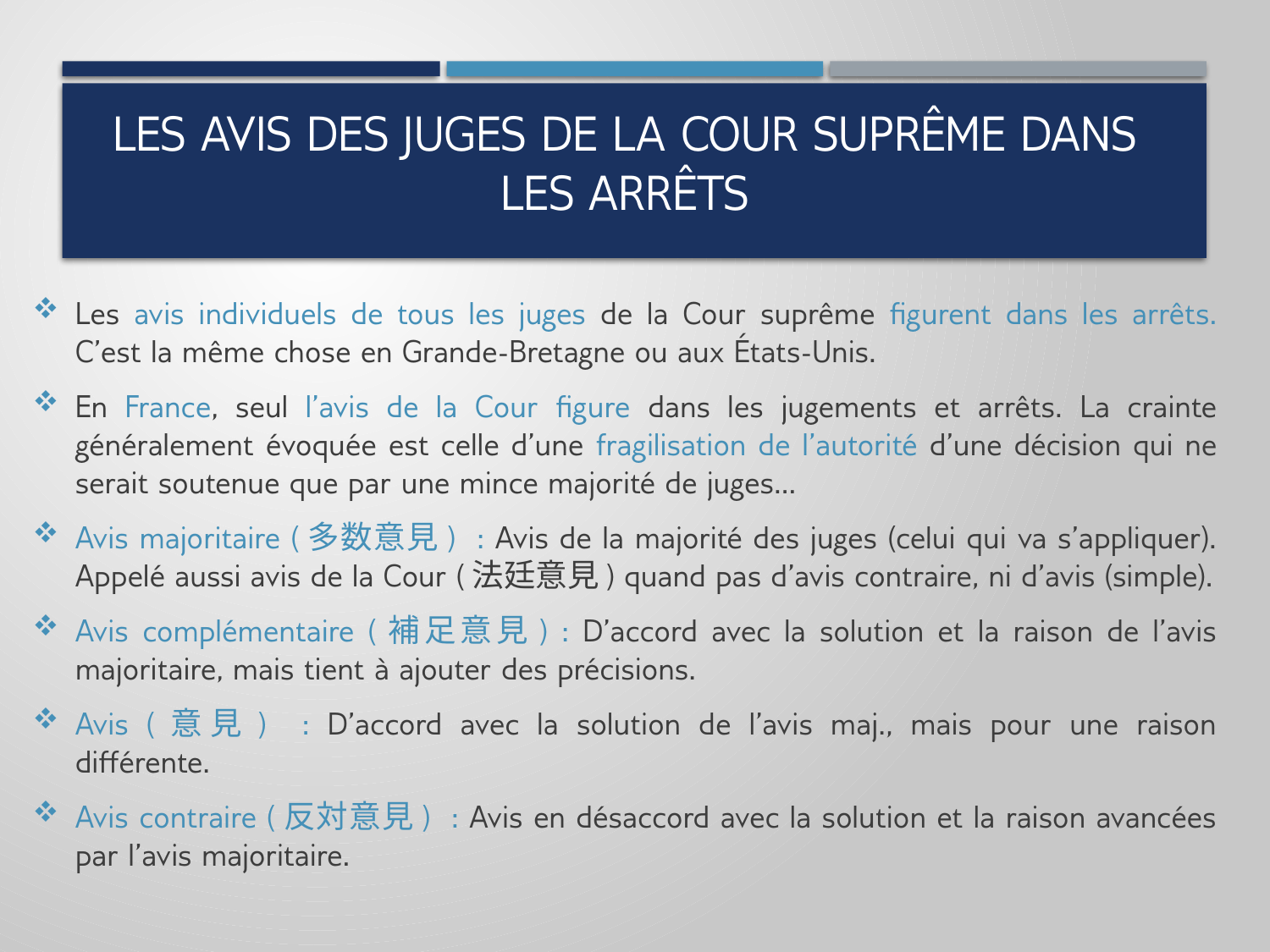

# les avis des juges de la cour suprême dans les arrêts
Les avis individuels de tous les juges de la Cour suprême figurent dans les arrêts. C’est la même chose en Grande-Bretagne ou aux États-Unis.
En France, seul l’avis de la Cour figure dans les jugements et arrêts. La crainte généralement évoquée est celle d’une fragilisation de l’autorité d’une décision qui ne serait soutenue que par une mince majorité de juges…
Avis majoritaire (多数意見)  : Avis de la majorité des juges (celui qui va s’appliquer). Appelé aussi avis de la Cour (法廷意見) quand pas d’avis contraire, ni d’avis (simple).
Avis complémentaire (補足意見) : D’accord avec la solution et la raison de l’avis majoritaire, mais tient à ajouter des précisions.
Avis (意見)  : D’accord avec la solution de l’avis maj., mais pour une raison différente.
Avis contraire (反対意見)  : Avis en désaccord avec la solution et la raison avancées par l’avis majoritaire.